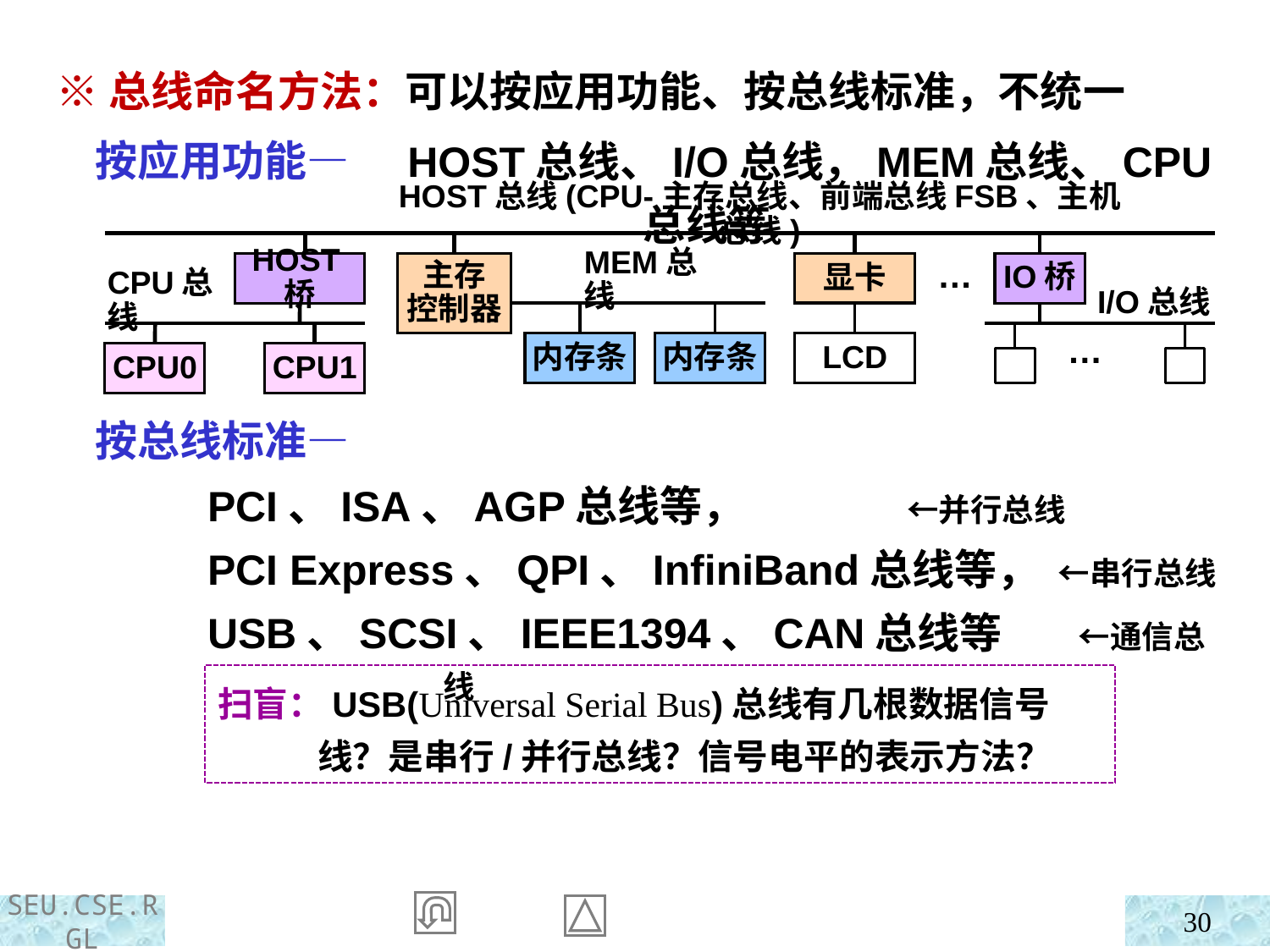

※总线命名方法：可以按应用功能、按总线标准，不统一
     按应用功能—

     按总线标准—
HOST总线、I/O总线，MEM总线、CPU总线等
HOST总线(CPU-主存总线、前端总线FSB、主机总线)
HOST桥
主存
控制器
…
IO桥
显卡
MEM总线
CPU总线
I/O总线
…
内存条
内存条
LCD
CPU0
CPU1

PCI、ISA、AGP总线等，                 ←并行总线
PCI Express、QPI、InfiniBand总线等，  ←串行总线
USB、SCSI、IEEE1394、CAN总线等        ←通信总线
扫盲：USB(Universal Serial Bus)总线有几根数据信号线？是串行/并行总线？信号电平的表示方法？

30